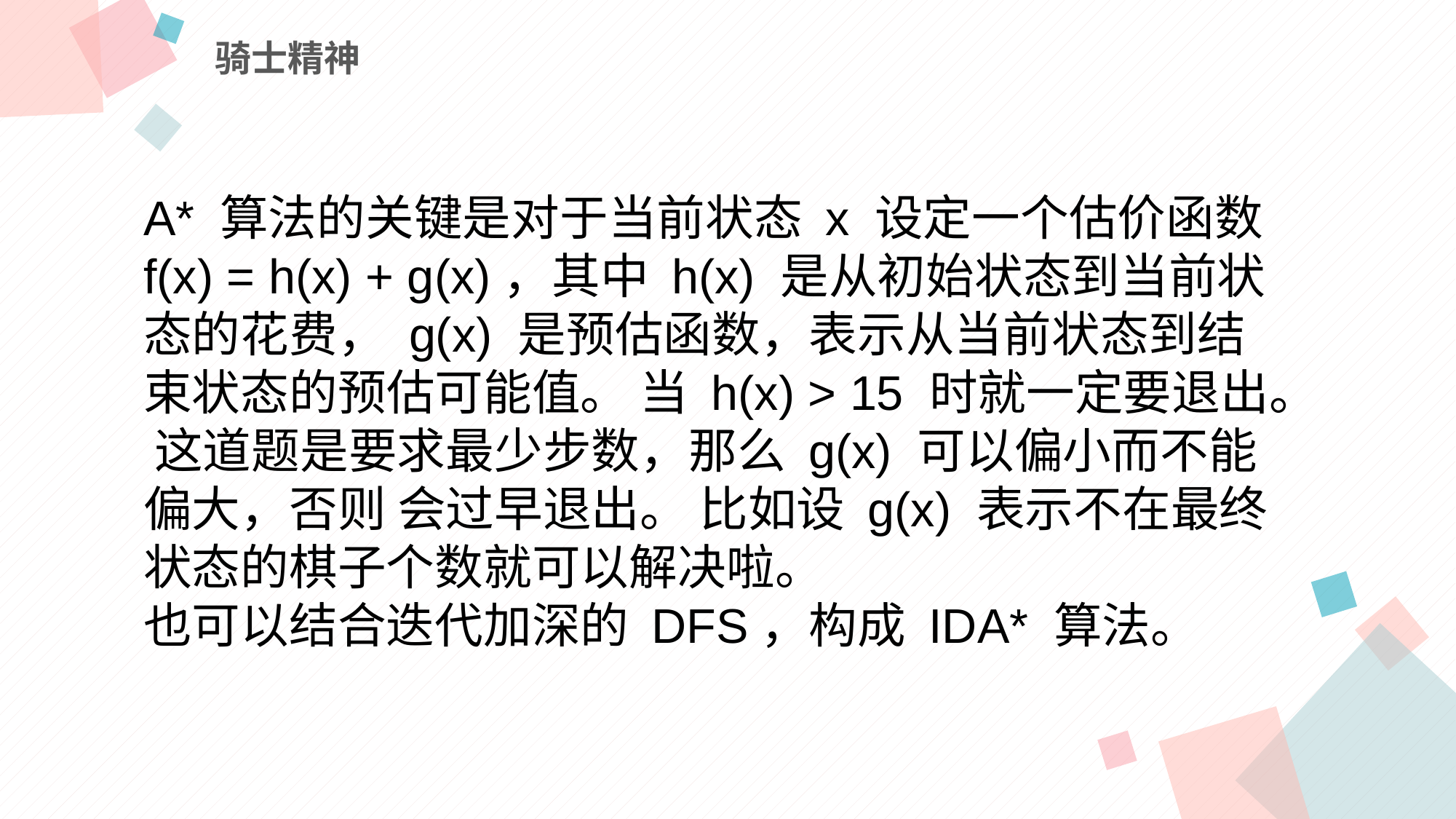

骑士精神
A* 算法的关键是对于当前状态 x 设定一个估价函数 f(x) = h(x) + g(x)，其中 h(x) 是从初始状态到当前状态的花费， g(x) 是预估函数，表示从当前状态到结束状态的预估可能值。 当 h(x) > 15 时就一定要退出。 这道题是要求最少步数，那么 g(x) 可以偏小而不能偏大，否则 会过早退出。 比如设 g(x) 表示不在最终状态的棋子个数就可以解决啦。
也可以结合迭代加深的 DFS，构成 IDA* 算法。